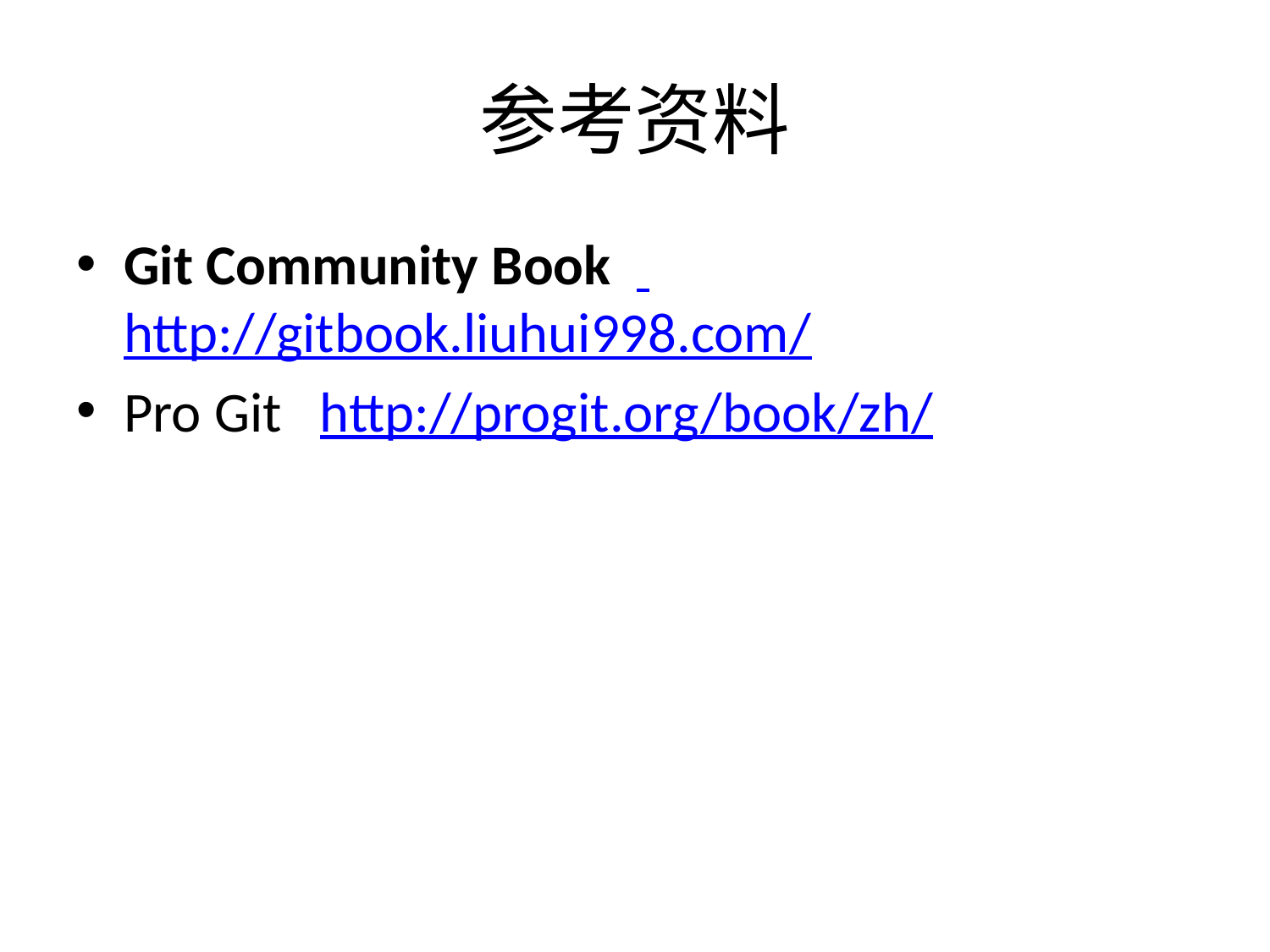

# 参考资料
Git Community Book   http://gitbook.liuhui998.com/
Pro Git   http://progit.org/book/zh/